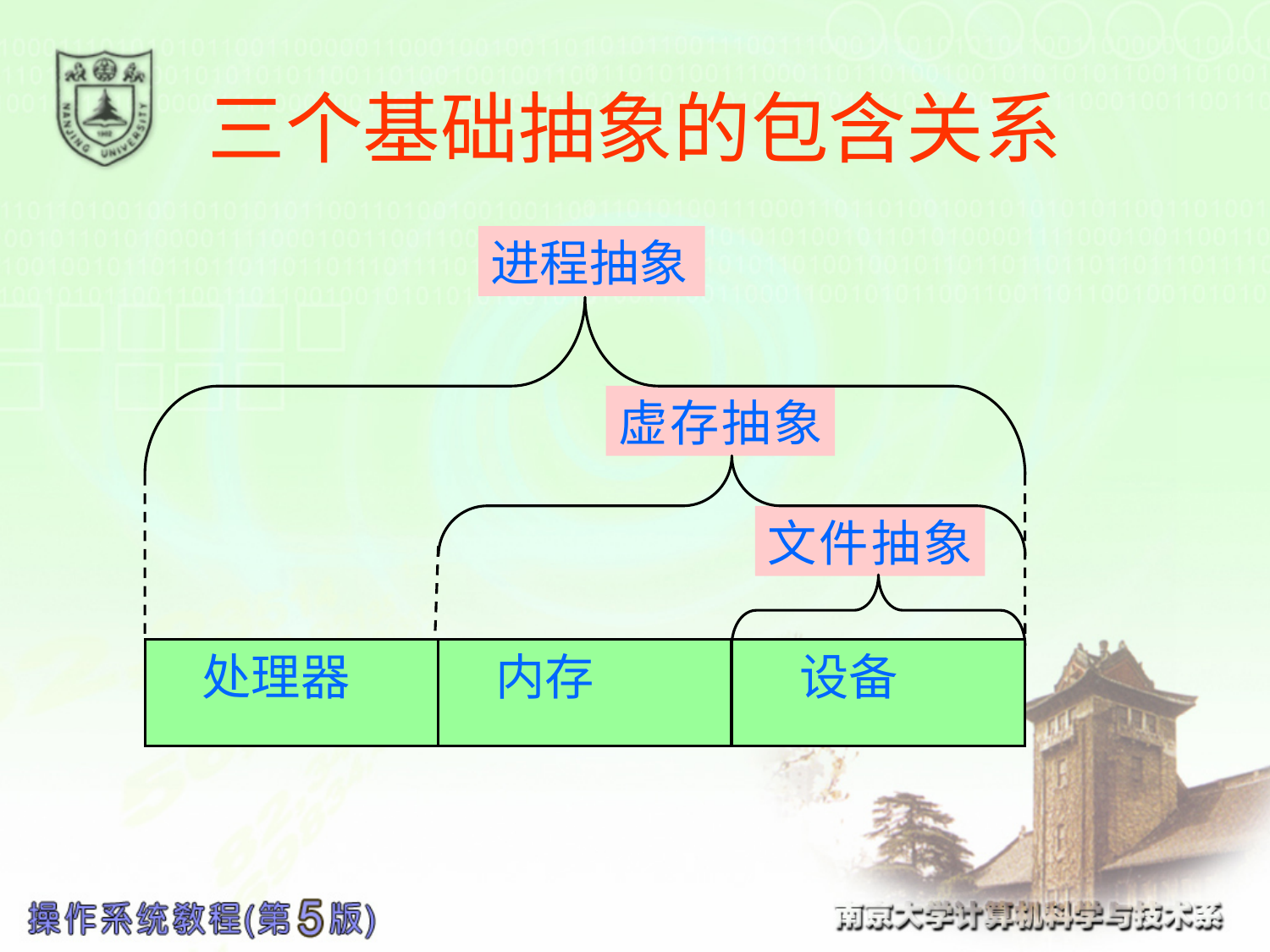

# 三个基础抽象的包含关系

进程抽象
虚存抽象

文件抽象

   处理器
   内存
    设备